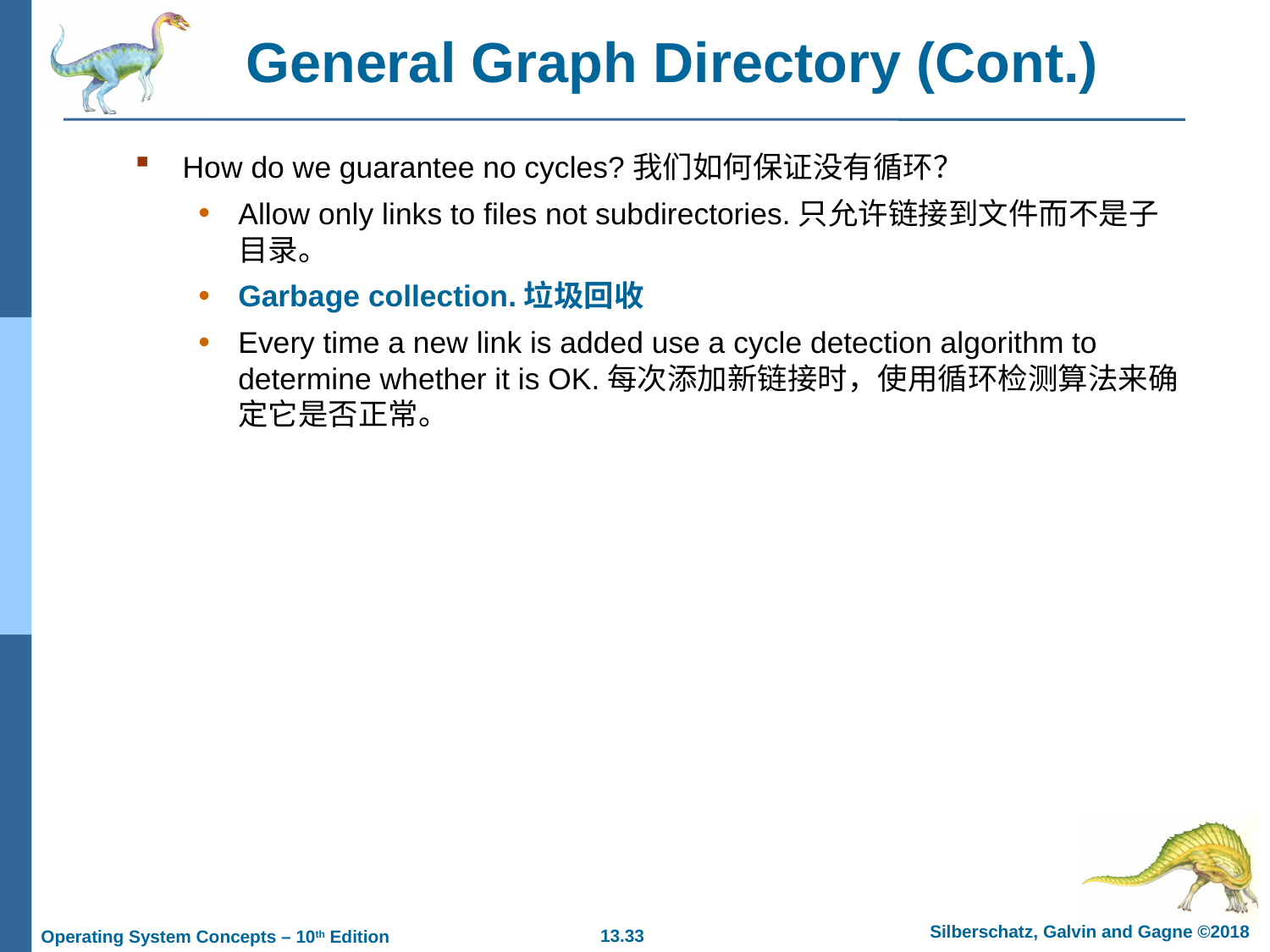

# General Graph Directory (Cont.)
How do we guarantee no cycles?我们如何保证没有循环？
Allow only links to files not subdirectories.只允许链接到文件而不是子目录。
Garbage collection.垃圾回收
Every time a new link is added use a cycle detection algorithm to determine whether it is OK.每次添加新链接时，使用循环检测算法来确定它是否正常。